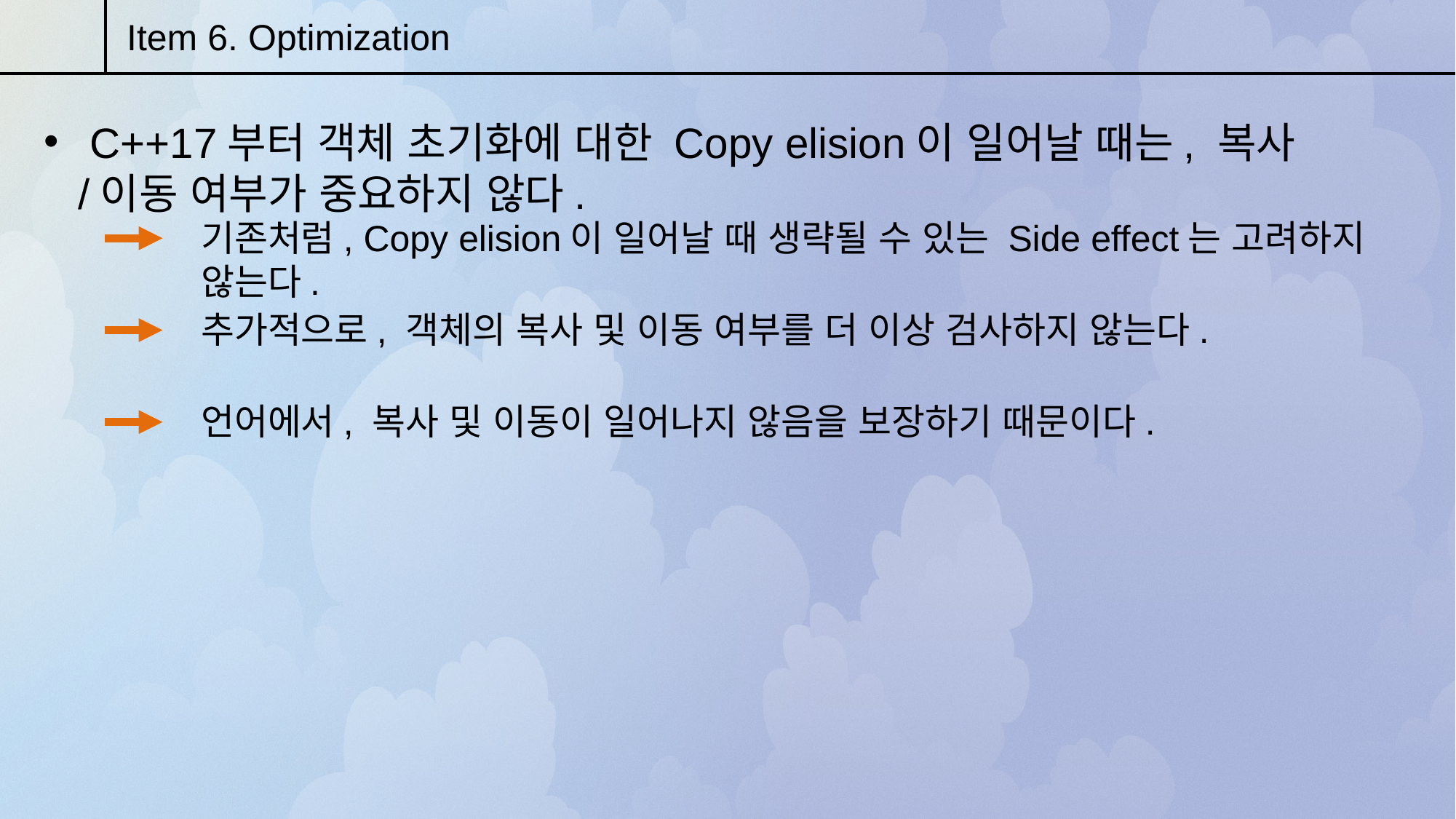

Item 6. Optimization
 C++17부터 객체 초기화에 대한 Copy elision이 일어날 때는, 복사/이동 여부가 중요하지 않다.
기존처럼, Copy elision이 일어날 때 생략될 수 있는 Side effect는 고려하지 않는다.
추가적으로, 객체의 복사 및 이동 여부를 더 이상 검사하지 않는다.
언어에서, 복사 및 이동이 일어나지 않음을 보장하기 때문이다.